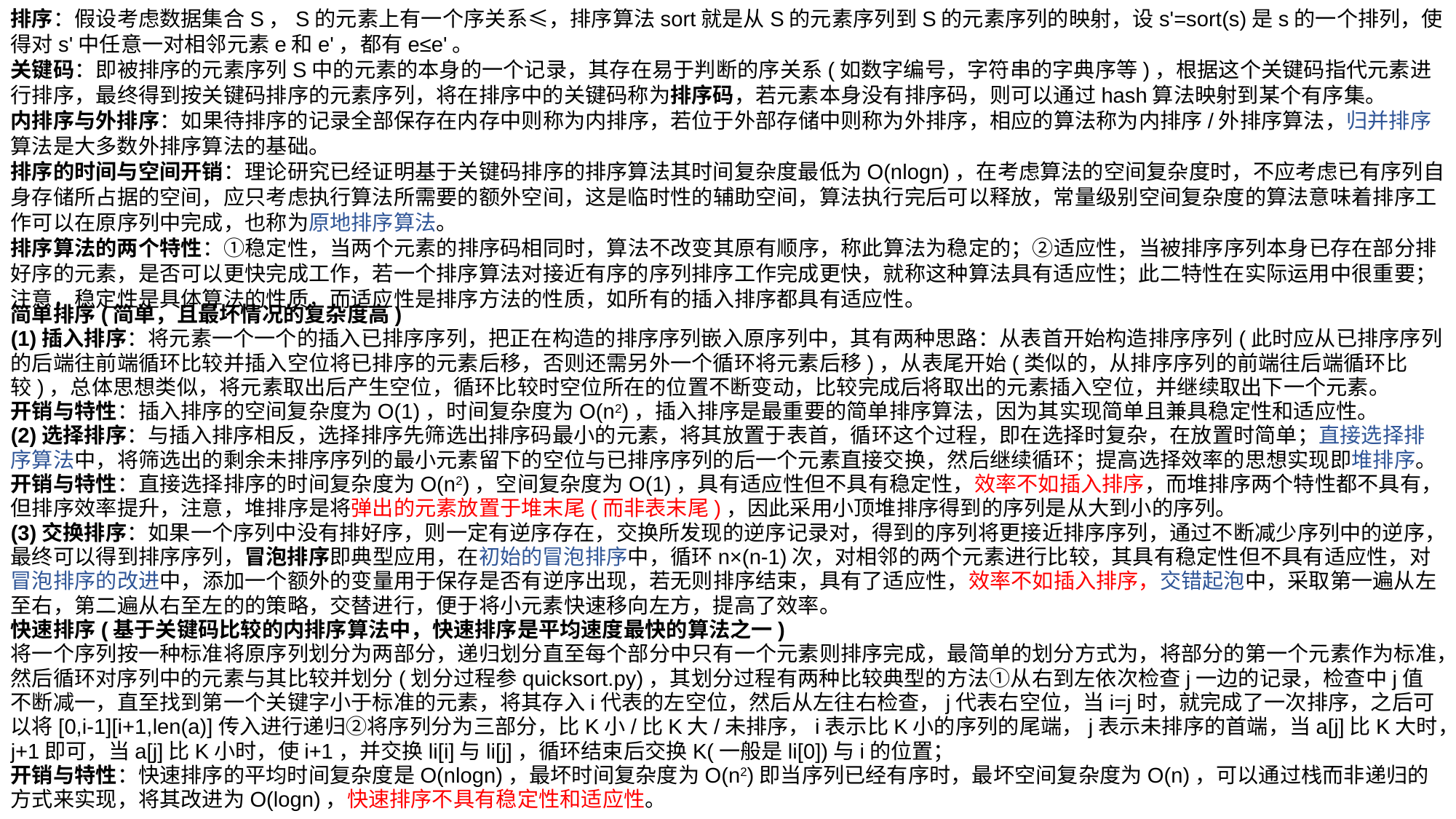

排序：假设考虑数据集合S，S的元素上有一个序关系≤，排序算法sort就是从S的元素序列到S的元素序列的映射，设s'=sort(s)是s的一个排列，使得对s'中任意一对相邻元素e和e'，都有e≤e'。
关键码：即被排序的元素序列S中的元素的本身的一个记录，其存在易于判断的序关系(如数字编号，字符串的字典序等)，根据这个关键码指代元素进行排序，最终得到按关键码排序的元素序列，将在排序中的关键码称为排序码，若元素本身没有排序码，则可以通过hash算法映射到某个有序集。
内排序与外排序：如果待排序的记录全部保存在内存中则称为内排序，若位于外部存储中则称为外排序，相应的算法称为内排序/外排序算法，归并排序算法是大多数外排序算法的基础。
排序的时间与空间开销：理论研究已经证明基于关键码排序的排序算法其时间复杂度最低为O(nlogn)，在考虑算法的空间复杂度时，不应考虑已有序列自身存储所占据的空间，应只考虑执行算法所需要的额外空间，这是临时性的辅助空间，算法执行完后可以释放，常量级别空间复杂度的算法意味着排序工作可以在原序列中完成，也称为原地排序算法。
排序算法的两个特性：①稳定性，当两个元素的排序码相同时，算法不改变其原有顺序，称此算法为稳定的；②适应性，当被排序序列本身已存在部分排好序的元素，是否可以更快完成工作，若一个排序算法对接近有序的序列排序工作完成更快，就称这种算法具有适应性；此二特性在实际运用中很重要；注意，稳定性是具体算法的性质，而适应性是排序方法的性质，如所有的插入排序都具有适应性。
简单排序(简单，且最坏情况的复杂度高)
(1)插入排序：将元素一个一个的插入已排序序列，把正在构造的排序序列嵌入原序列中，其有两种思路：从表首开始构造排序序列(此时应从已排序序列的后端往前端循环比较并插入空位将已排序的元素后移，否则还需另外一个循环将元素后移)，从表尾开始(类似的，从排序序列的前端往后端循环比较)，总体思想类似，将元素取出后产生空位，循环比较时空位所在的位置不断变动，比较完成后将取出的元素插入空位，并继续取出下一个元素。
开销与特性：插入排序的空间复杂度为O(1)，时间复杂度为O(n2)，插入排序是最重要的简单排序算法，因为其实现简单且兼具稳定性和适应性。
(2)选择排序：与插入排序相反，选择排序先筛选出排序码最小的元素，将其放置于表首，循环这个过程，即在选择时复杂，在放置时简单；直接选择排序算法中，将筛选出的剩余未排序序列的最小元素留下的空位与已排序序列的后一个元素直接交换，然后继续循环；提高选择效率的思想实现即堆排序。
开销与特性：直接选择排序的时间复杂度为O(n2)，空间复杂度为O(1)，具有适应性但不具有稳定性，效率不如插入排序，而堆排序两个特性都不具有，但排序效率提升，注意，堆排序是将弹出的元素放置于堆末尾(而非表末尾)，因此采用小顶堆排序得到的序列是从大到小的序列。
(3)交换排序：如果一个序列中没有排好序，则一定有逆序存在，交换所发现的逆序记录对，得到的序列将更接近排序序列，通过不断减少序列中的逆序，最终可以得到排序序列，冒泡排序即典型应用，在初始的冒泡排序中，循环n×(n-1)次，对相邻的两个元素进行比较，其具有稳定性但不具有适应性，对冒泡排序的改进中，添加一个额外的变量用于保存是否有逆序出现，若无则排序结束，具有了适应性，效率不如插入排序，交错起泡中，采取第一遍从左至右，第二遍从右至左的的策略，交替进行，便于将小元素快速移向左方，提高了效率。
快速排序(基于关键码比较的内排序算法中，快速排序是平均速度最快的算法之一)
将一个序列按一种标准将原序列划分为两部分，递归划分直至每个部分中只有一个元素则排序完成，最简单的划分方式为，将部分的第一个元素作为标准，然后循环对序列中的元素与其比较并划分(划分过程参quicksort.py)，其划分过程有两种比较典型的方法①从右到左依次检查j一边的记录，检查中j值不断减一，直至找到第一个关键字小于标准的元素，将其存入i代表的左空位，然后从左往右检查，j代表右空位，当i=j时，就完成了一次排序，之后可以将[0,i-1][i+1,len(a)]传入进行递归②将序列分为三部分，比K小/比K大/未排序，i表示比K小的序列的尾端，j表示未排序的首端，当a[j]比K大时，j+1即可，当a[j]比K小时，使i+1，并交换li[i]与li[j]，循环结束后交换K(一般是li[0])与i的位置；
开销与特性：快速排序的平均时间复杂度是O(nlogn)，最坏时间复杂度为O(n2)即当序列已经有序时，最坏空间复杂度为O(n)，可以通过栈而非递归的方式来实现，将其改进为O(logn)，快速排序不具有稳定性和适应性。